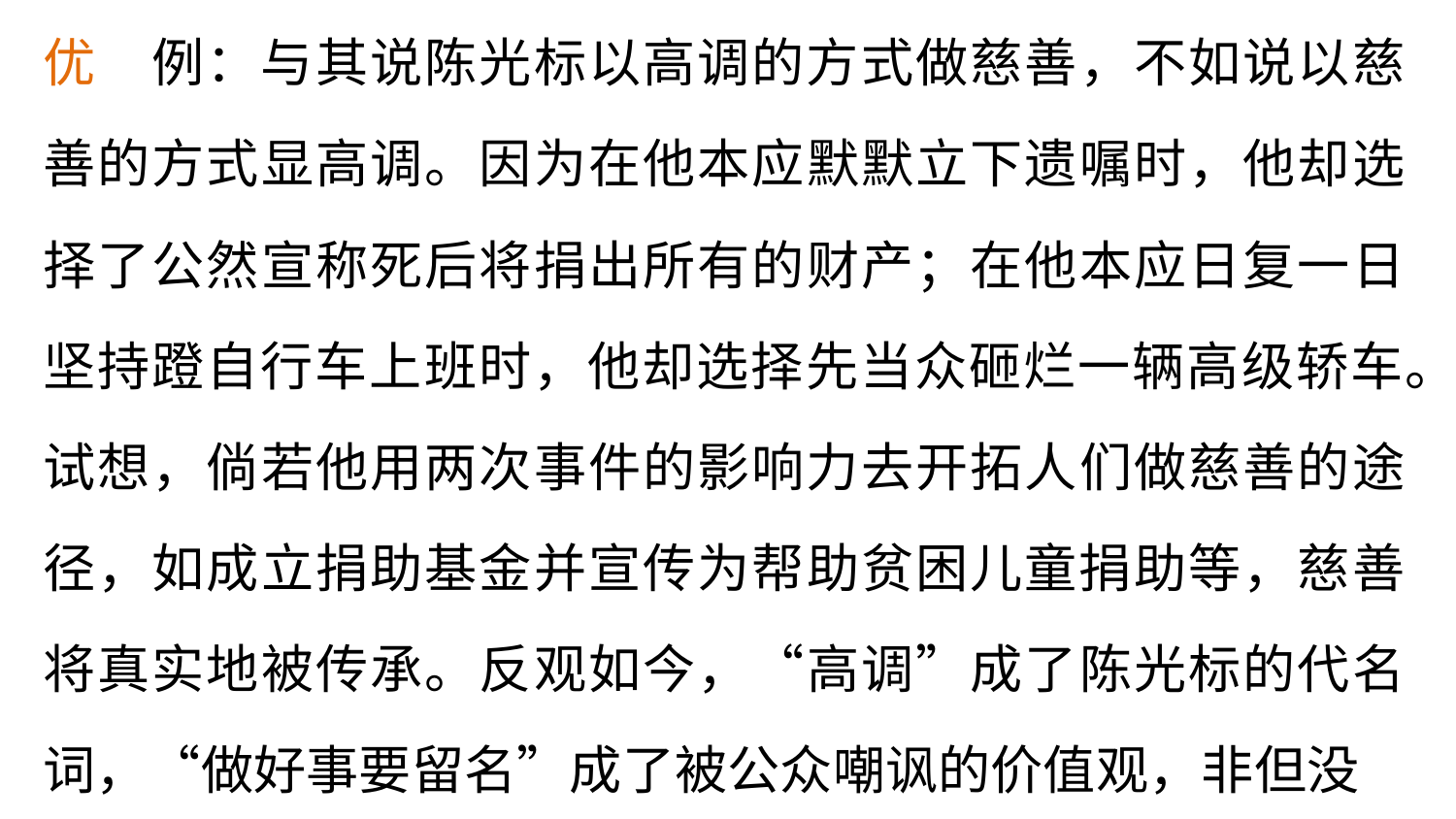

优　例：与其说陈光标以高调的方式做慈善，不如说以慈善的方式显高调。因为在他本应默默立下遗嘱时，他却选择了公然宣称死后将捐出所有的财产；在他本应日复一日坚持蹬自行车上班时，他却选择先当众砸烂一辆高级轿车。试想，倘若他用两次事件的影响力去开拓人们做慈善的途径，如成立捐助基金并宣传为帮助贫困儿童捐助等，慈善将真实地被传承。反观如今，“高调”成了陈光标的代名词，“做好事要留名”成了被公众嘲讽的价值观，非但没